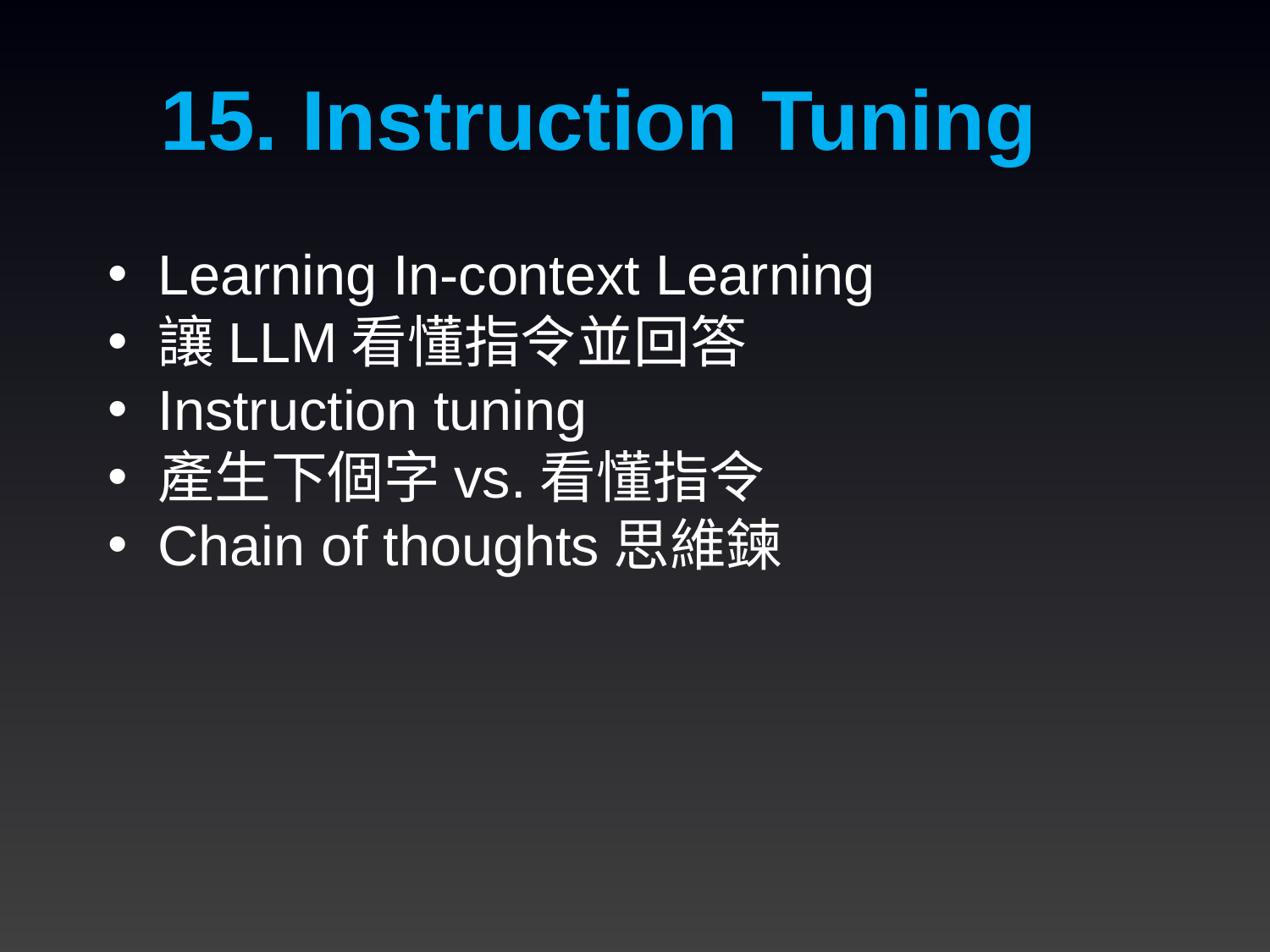

15. Instruction Tuning
Learning In-context Learning
讓LLM看懂指令並回答
Instruction tuning
產生下個字vs.看懂指令
Chain of thoughts思維鍊